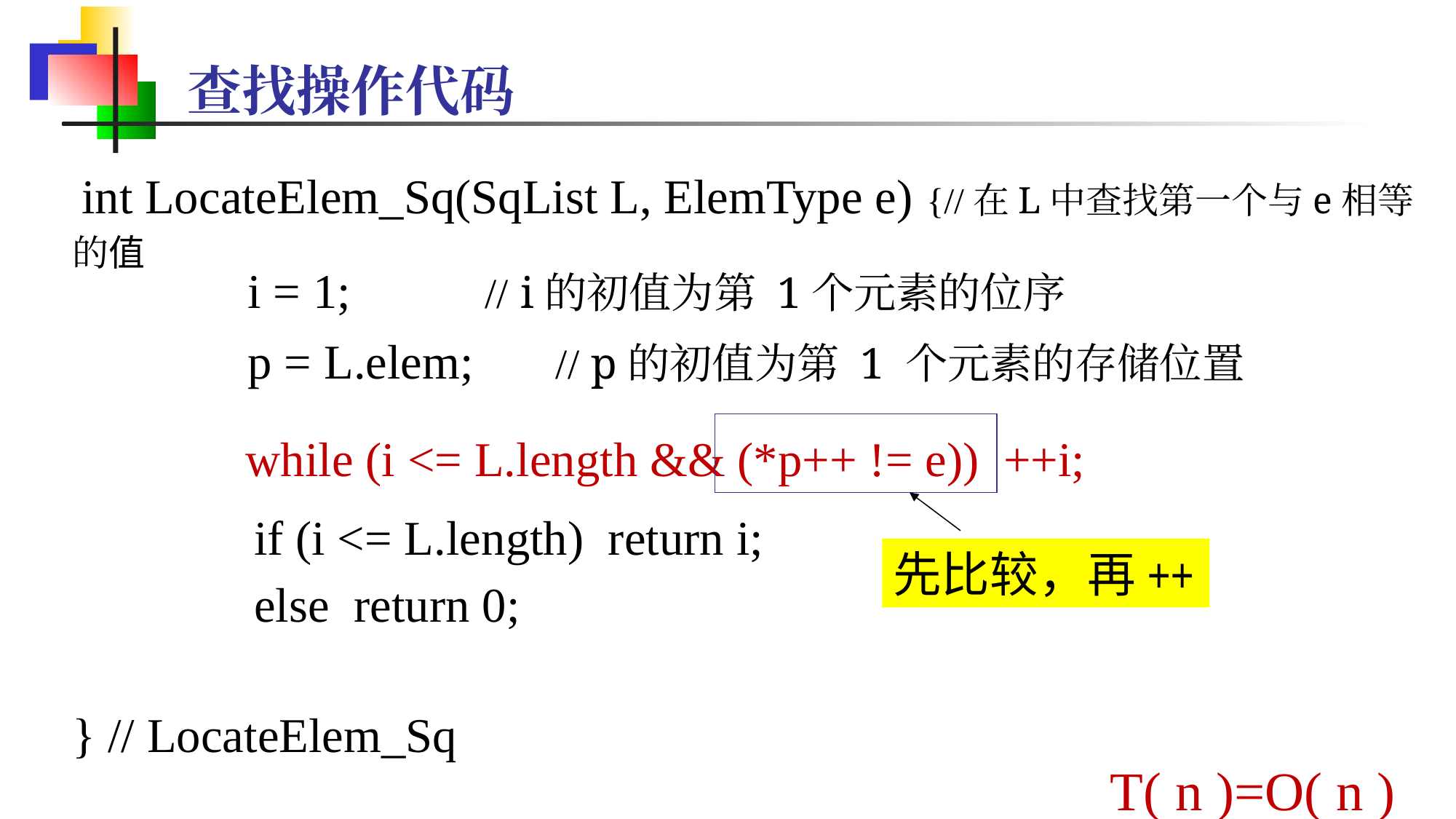

查找操作代码
 int LocateElem_Sq(SqList L, ElemType e) {//在L中查找第一个与e相等的值

} // LocateElem_Sq
i = 1;           // i的初值为第 1个元素的位序
p = L.elem;      // p的初值为第 1 个元素的存储位置
while (i <= L.length && (*p++ != e))  ++i;

if (i <= L.length)  return i;
else  return 0;
先比较，再++
 T( n )=O( n )